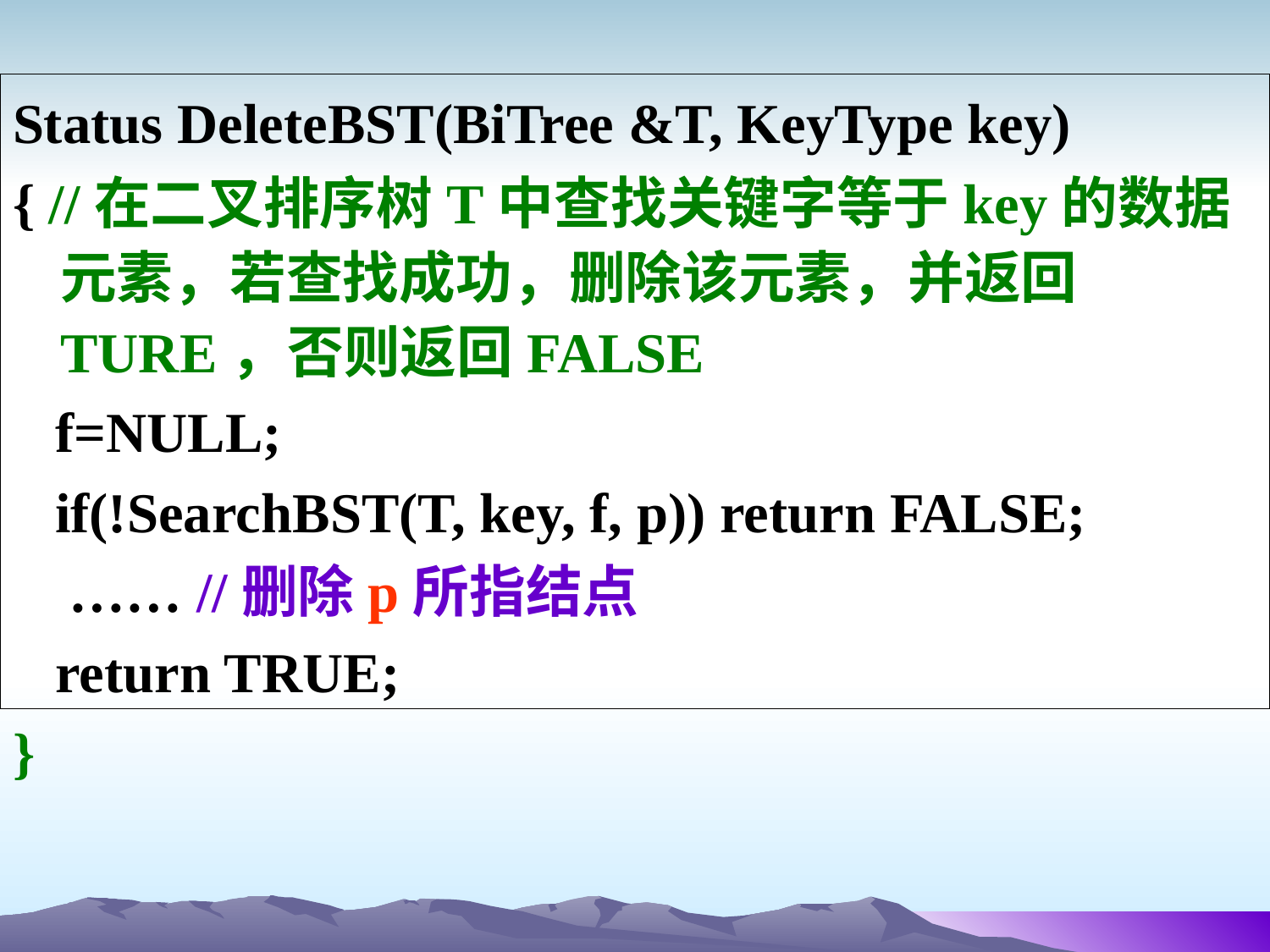

Status DeleteBST(BiTree &T, KeyType key)
{ //在二叉排序树T中查找关键字等于key的数据元素，若查找成功，删除该元素，并返回TURE，否则返回FALSE
   f=NULL;
   if(!SearchBST(T, key, f, p)) return FALSE;
    …… //删除p所指结点
   return TRUE;
}